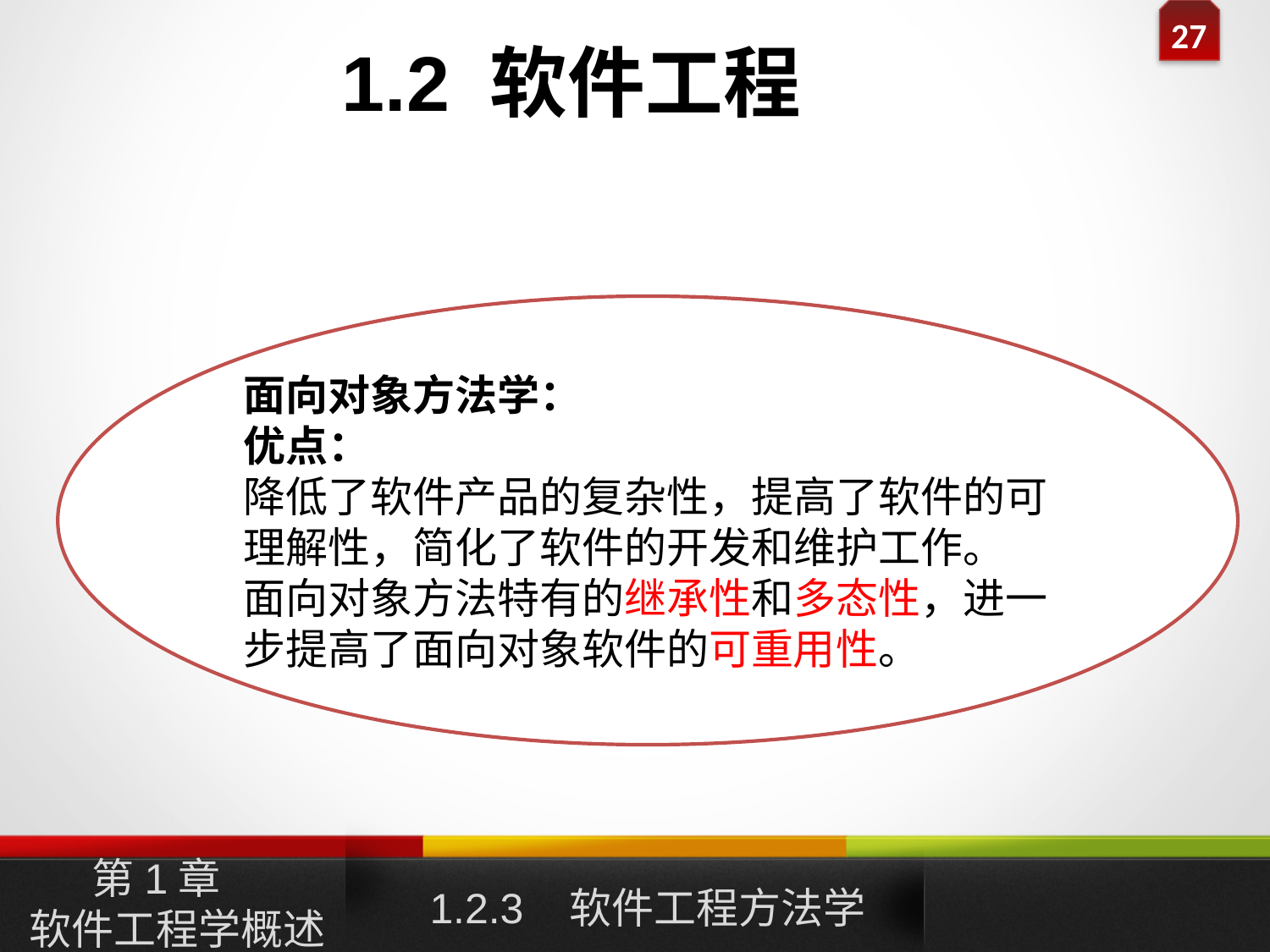

1.2 软件工程
面向对象方法学：
优点：
降低了软件产品的复杂性，提高了软件的可理解性，简化了软件的开发和维护工作。
面向对象方法特有的继承性和多态性，进一步提高了面向对象软件的可重用性。
1.2.3   软件工程方法学